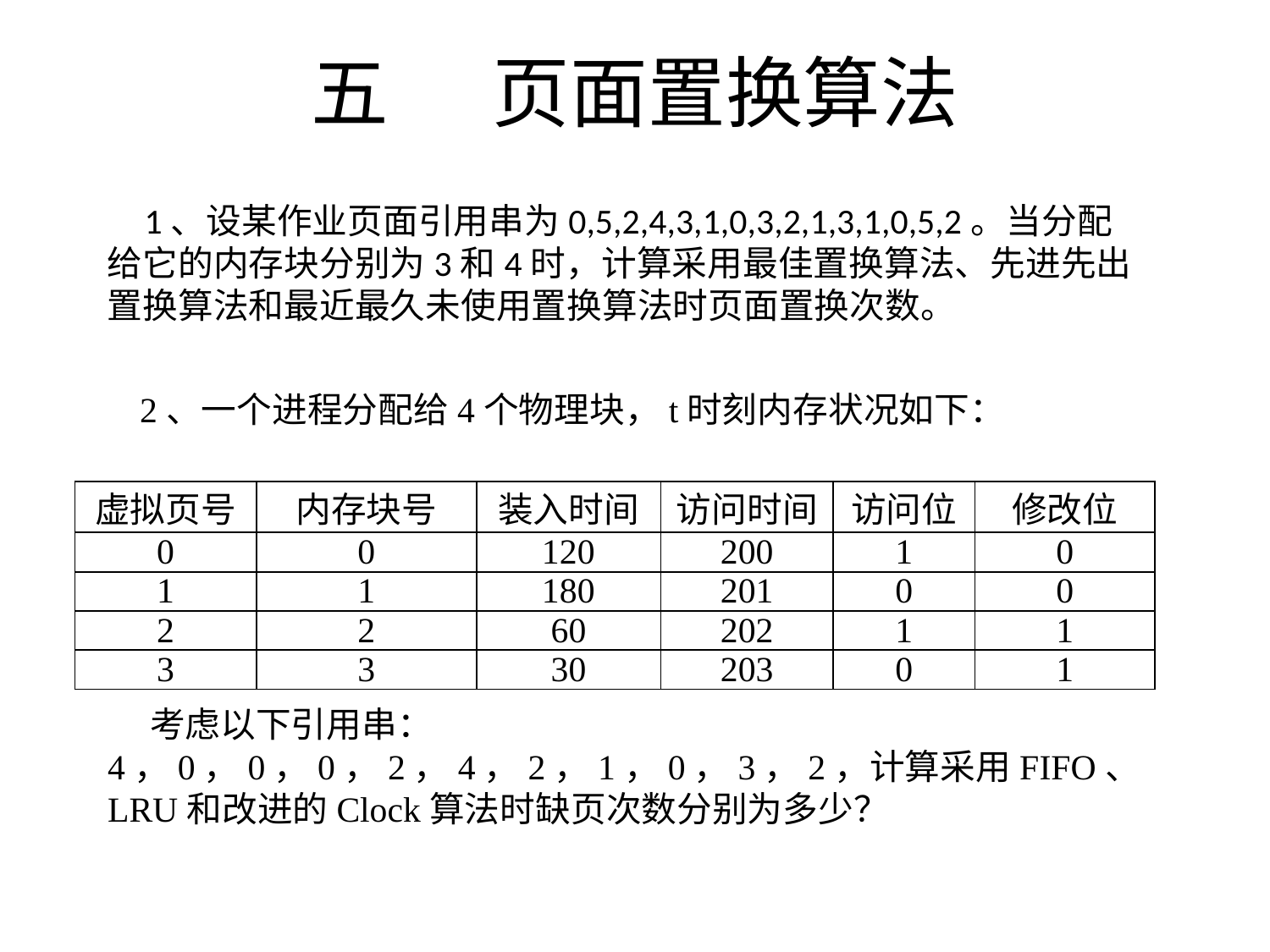

五      页面置换算法
1、设某作业页面引用串为0,5,2,4,3,1,0,3,2,1,3,1,0,5,2。当分配给它的内存块分别为3和4时，计算采用最佳置换算法、先进先出置换算法和最近最久未使用置换算法时页面置换次数。
2、一个进程分配给4个物理块，t时刻内存状况如下：
| 虚拟页号 | 内存块号 | 装入时间 | 访问时间 | 访问位 | 修改位 |
| --- | --- | --- | --- | --- | --- |
| 0 | 0 | 120 | 200 | 1 | 0 |
| 1 | 1 | 180 | 201 | 0 | 0 |
| 2 | 2 | 60 | 202 | 1 | 1 |
| 3 | 3 | 30 | 203 | 0 | 1 |
考虑以下引用串：4，0，0，0，2，4，2，1，0，3，2，计算采用FIFO、LRU和改进的Clock算法时缺页次数分别为多少？